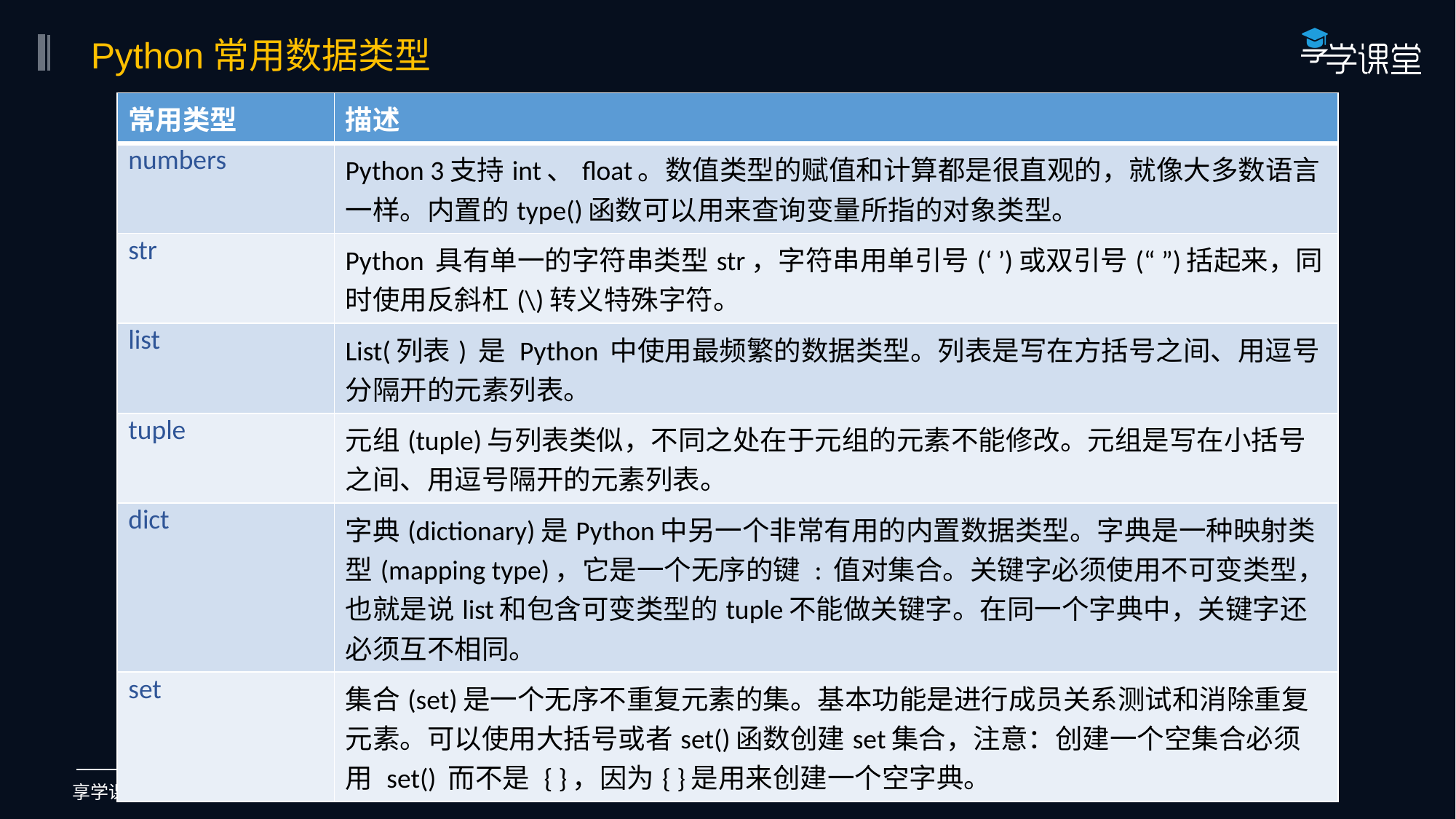

Python常用数据类型
| 常用类型 | 描述 |
| --- | --- |
| numbers | Python 3支持int、float。数值类型的赋值和计算都是很直观的，就像大多数语言一样。内置的type()函数可以用来查询变量所指的对象类型。 |
| str | Python 具有单一的字符串类型str，字符串用单引号(‘ ’)或双引号(“ ”)括起来，同时使用反斜杠(\)转义特殊字符。 |
| list | List(列表) 是 Python 中使用最频繁的数据类型。列表是写在方括号之间、用逗号分隔开的元素列表。 |
| tuple | 元组(tuple)与列表类似，不同之处在于元组的元素不能修改。元组是写在小括号之间、用逗号隔开的元素列表。 |
| dict | 字典(dictionary)是Python中另一个非常有用的内置数据类型。字典是一种映射类型(mapping type)，它是一个无序的键 : 值对集合。关键字必须使用不可变类型，也就是说list和包含可变类型的tuple不能做关键字。在同一个字典中，关键字还必须互不相同。 |
| set | 集合(set)是一个无序不重复元素的集。基本功能是进行成员关系测试和消除重复元素。可以使用大括号或者set()函数创建set集合，注意：创建一个空集合必须用 set() 而不是 { }，因为{ }是用来创建一个空字典。 |